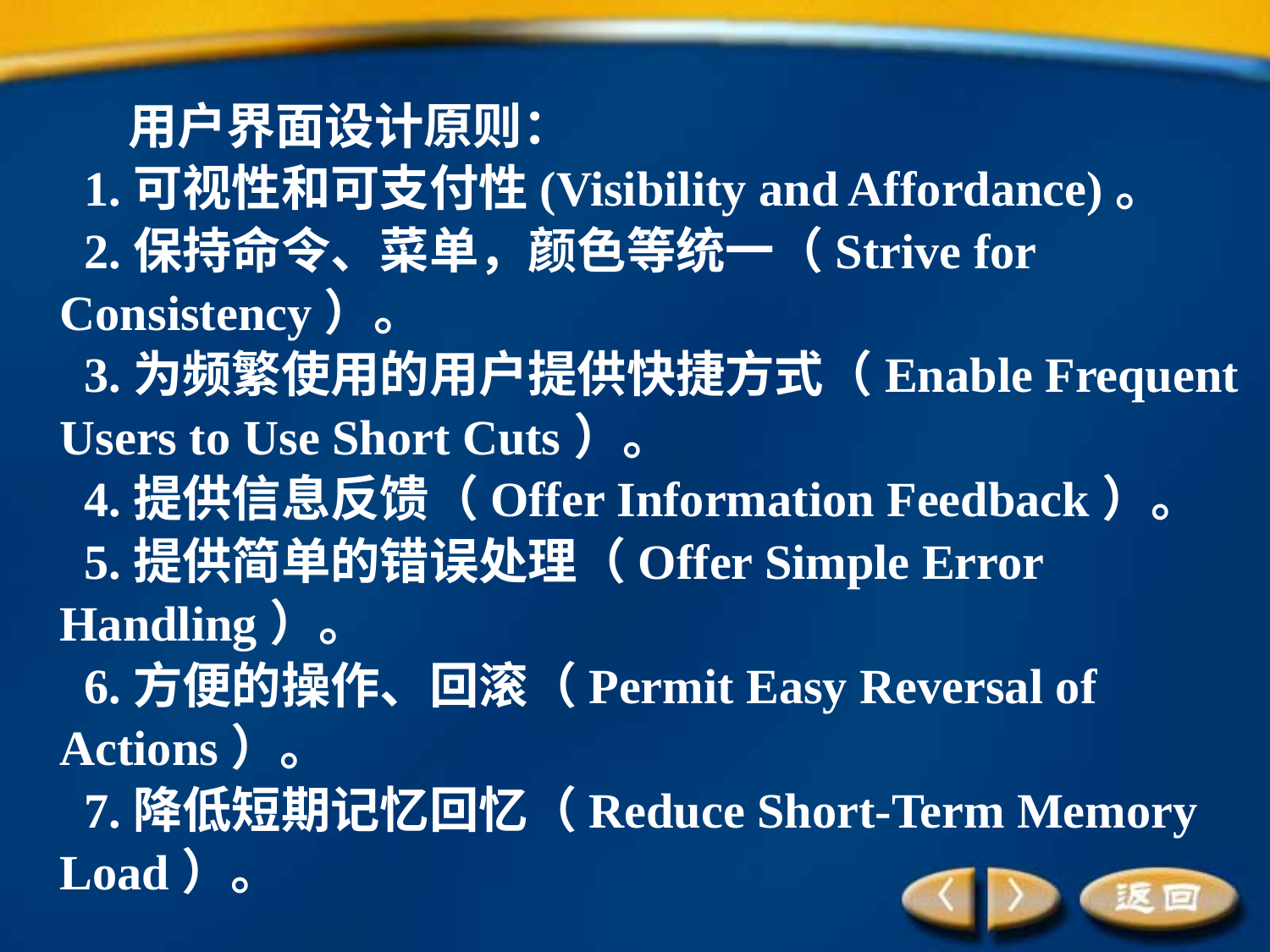

用户界面设计原则：
  1.可视性和可支付性(Visibility and Affordance)。
  2.保持命令、菜单，颜色等统一（Strive for Consistency）。
  3.为频繁使用的用户提供快捷方式（Enable Frequent Users to Use Short Cuts）。
  4.提供信息反馈（Offer Information Feedback）。
  5.提供简单的错误处理（Offer Simple Error Handling）。
  6.方便的操作、回滚（Permit Easy Reversal of Actions）。
  7.降低短期记忆回忆（Reduce Short-Term Memory Load）。